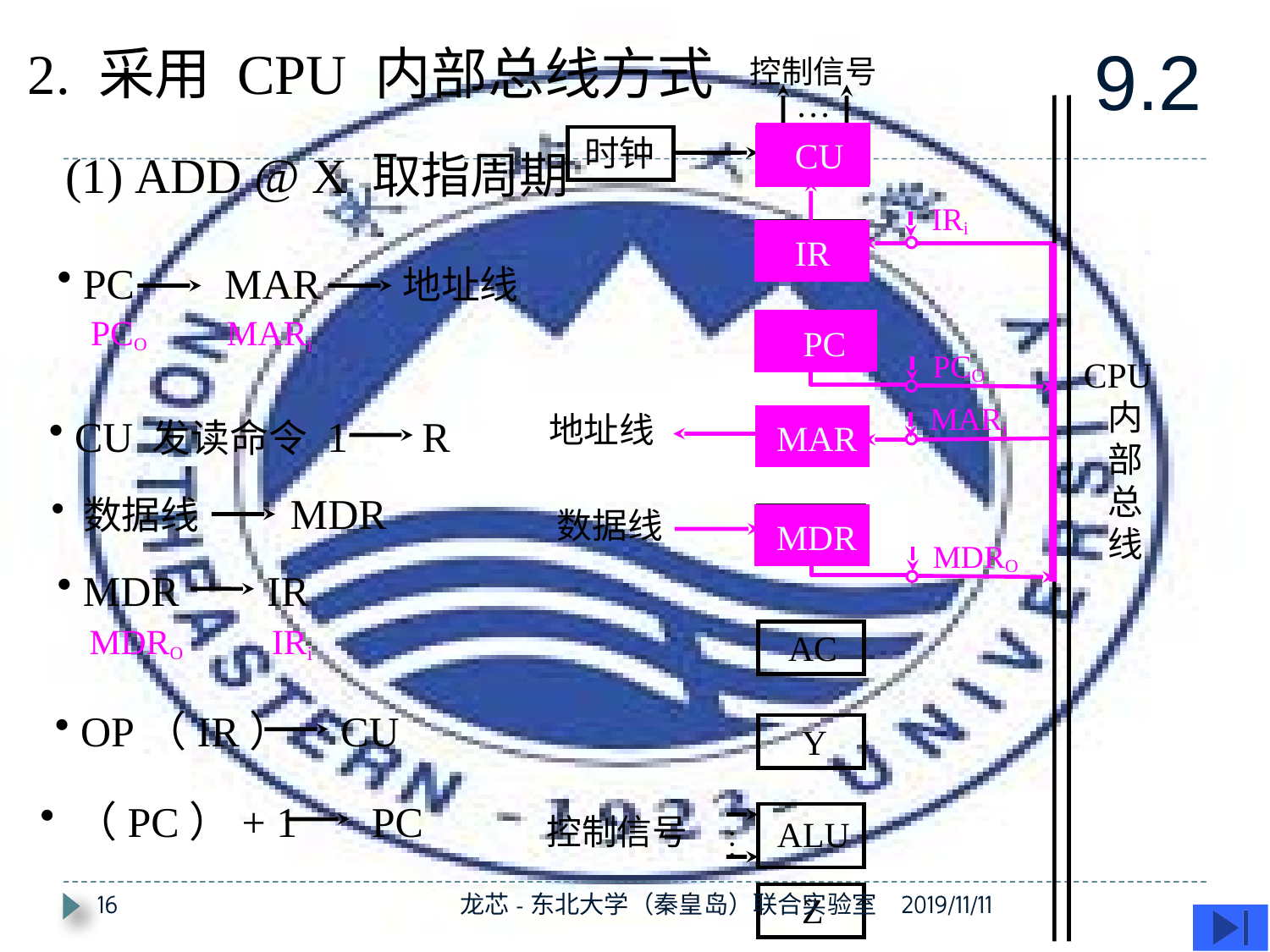

9.2
2. 采用 CPU 内部总线方式
控制信号
…

CPU
  内
  部
  总
  线

CU
时钟

CU

CU
(1) ADD @ X 取指周期

IRi

IRi
IR

IR

IR

 PC
MAR
地址线
地址线

PCO
PCO

MARi
MARi

PC

PC

PC

PC

PC

 CU 发读命令 1       R

MAR
MAR

MDR
 数据线
数据线
MDR

MDR

MDR

MDRO

MDRO
 MDR
IR

AC

 OP（IR）
CU
 Y

 （PC）+ 1       PC

控制信号

ALU

…

Z

16
龙芯-东北大学（秦皇岛）联合实验室
2019/11/11